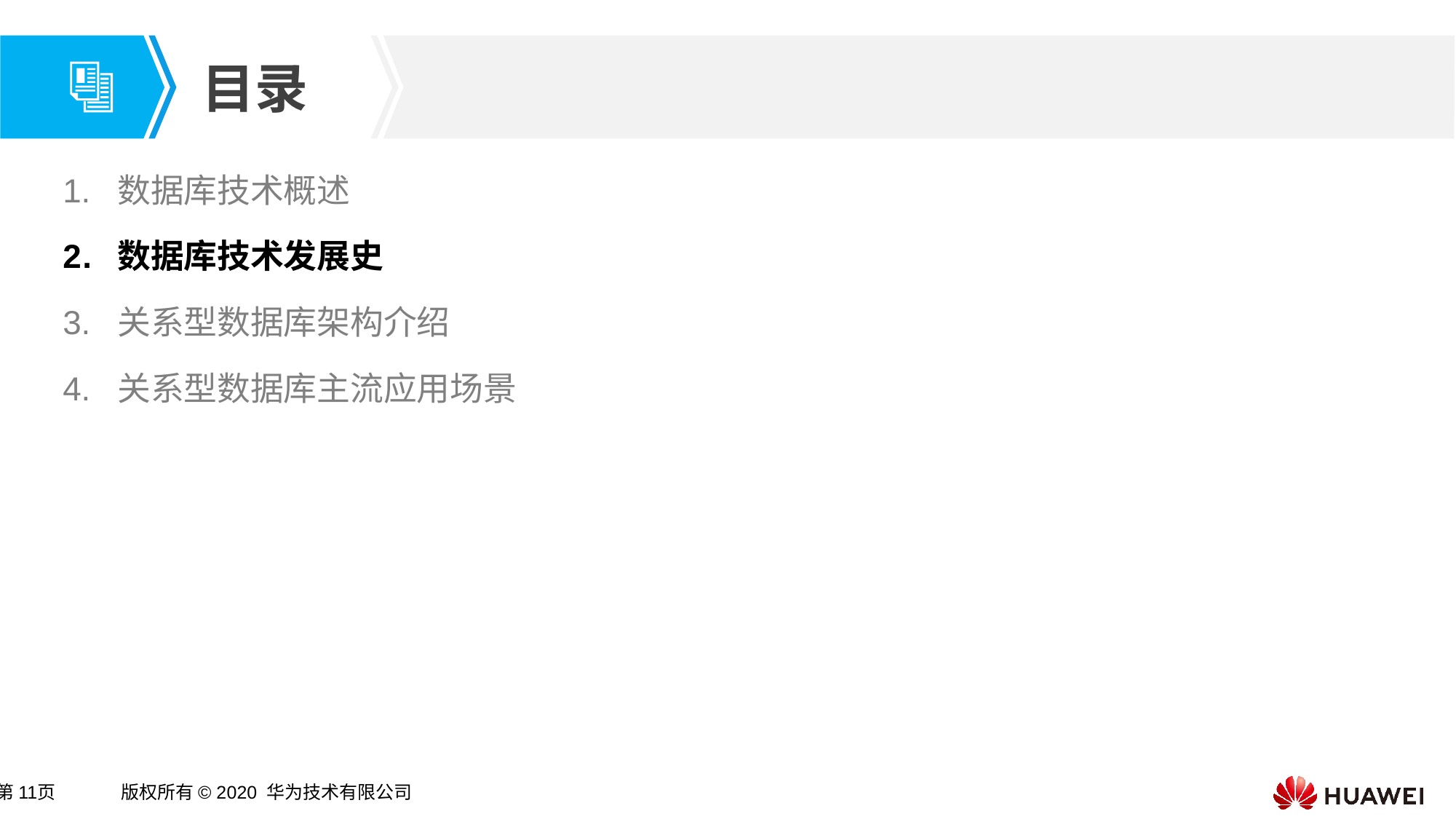

数据库技术概述
数据库技术发展史
关系型数据库架构介绍
关系型数据库主流应用场景